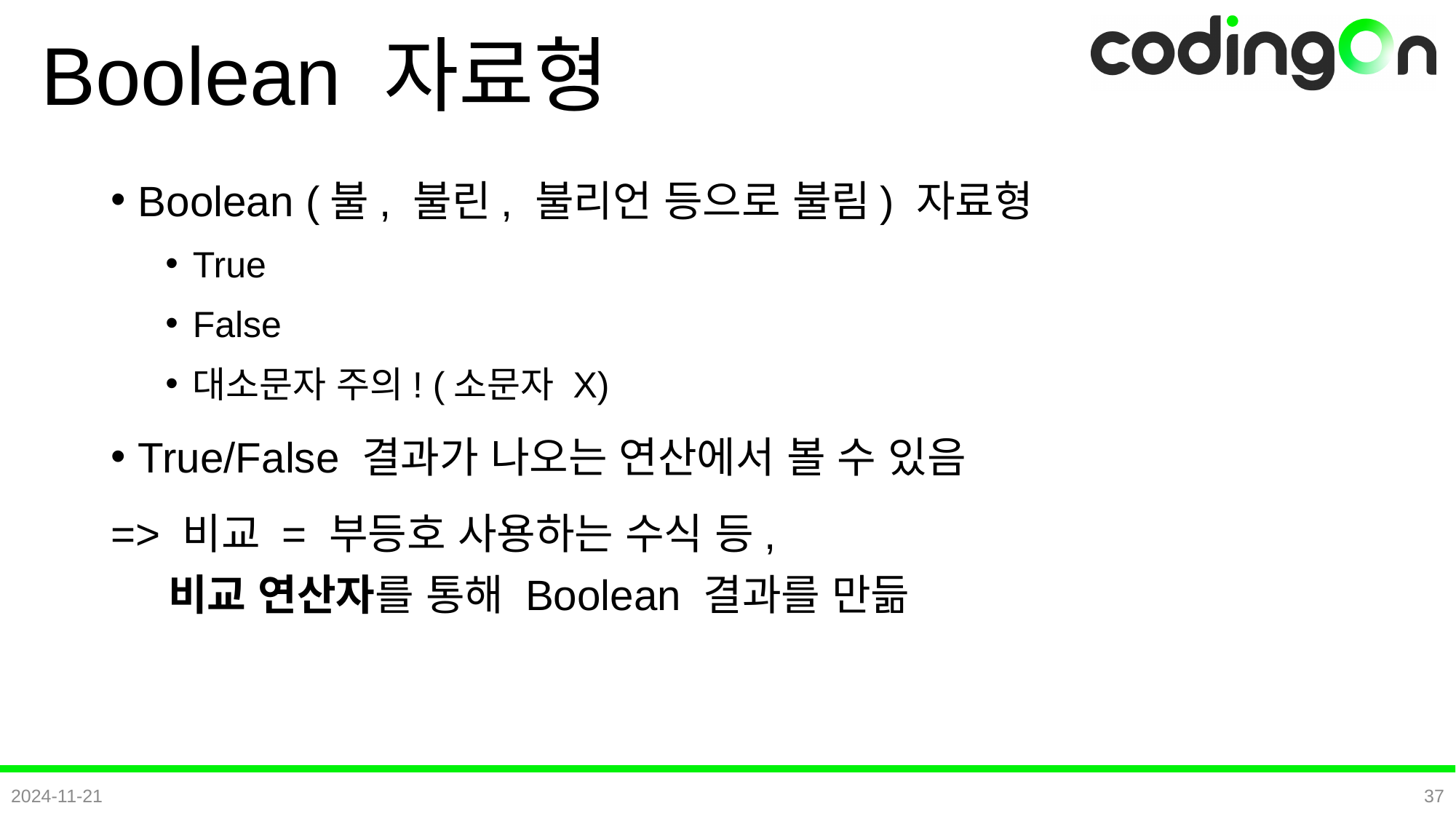

# Boolean 자료형
Boolean (불, 불린, 불리언 등으로 불림) 자료형
True
False
대소문자 주의! (소문자 X)
True/False 결과가 나오는 연산에서 볼 수 있음
=> 비교 = 부등호 사용하는 수식 등,
    비교 연산자를 통해 Boolean 결과를 만듦
2024-11-21
37